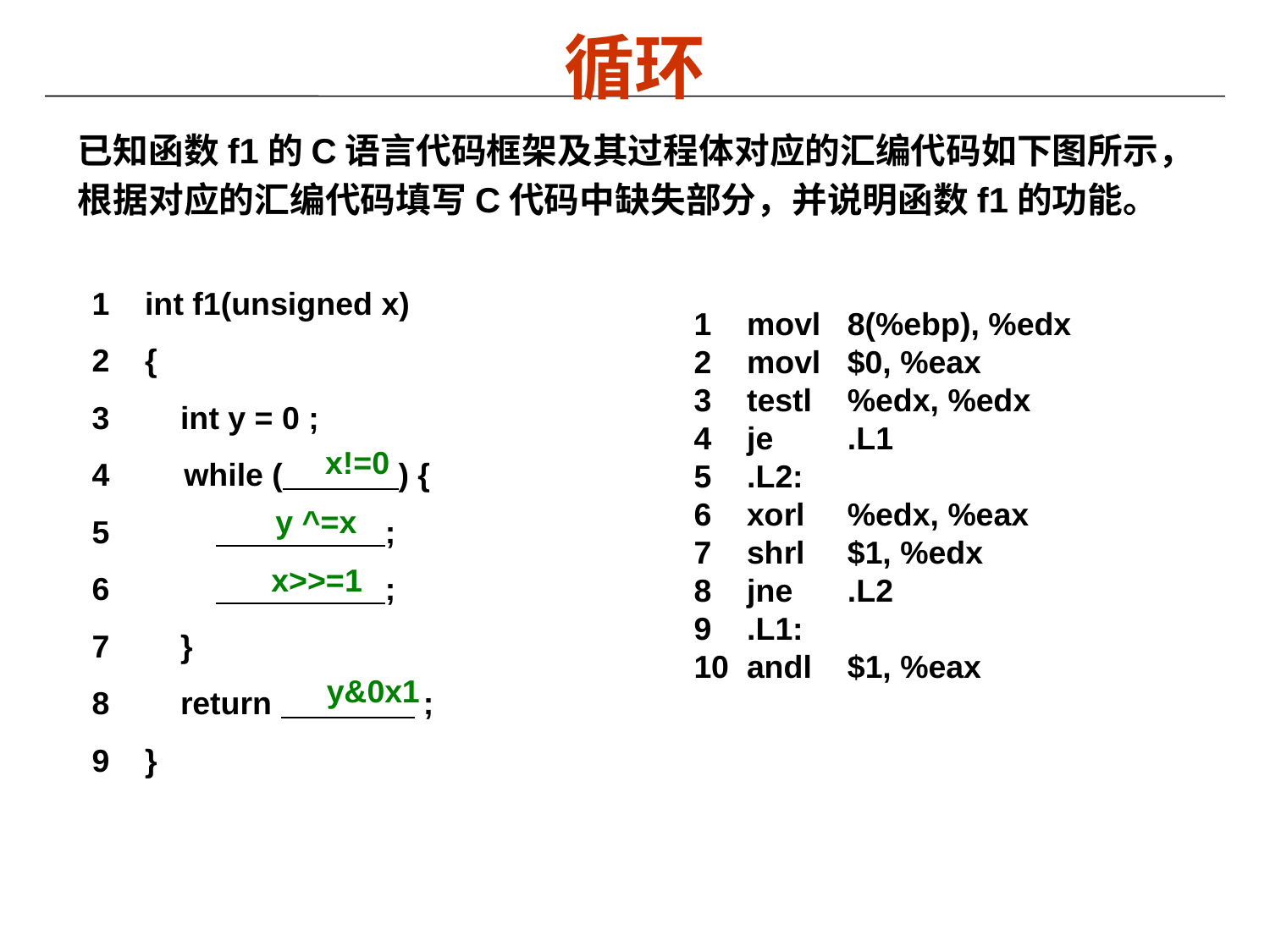

# 循环
已知函数f1的C语言代码框架及其过程体对应的汇编代码如下图所示，根据对应的汇编代码填写C代码中缺失部分，并说明函数f1的功能。
1    int f1(unsigned x)
2    {
3        int y = 0 ;
     while (             ) {
5                               ;
6                               ;
7        }
8        return                 ;
9    }
1    movl   8(%ebp), %edx
2    movl   $0, %eax
3    testl    %edx, %edx
4    je	   .L1
5    .L2:
6    xorl	   %edx, %eax
7    shrl	   $1, %edx
8    jne	   .L2
9    .L1:
10  andl    $1, %eax

x!=0
y ^=x
x>>=1
y&0x1